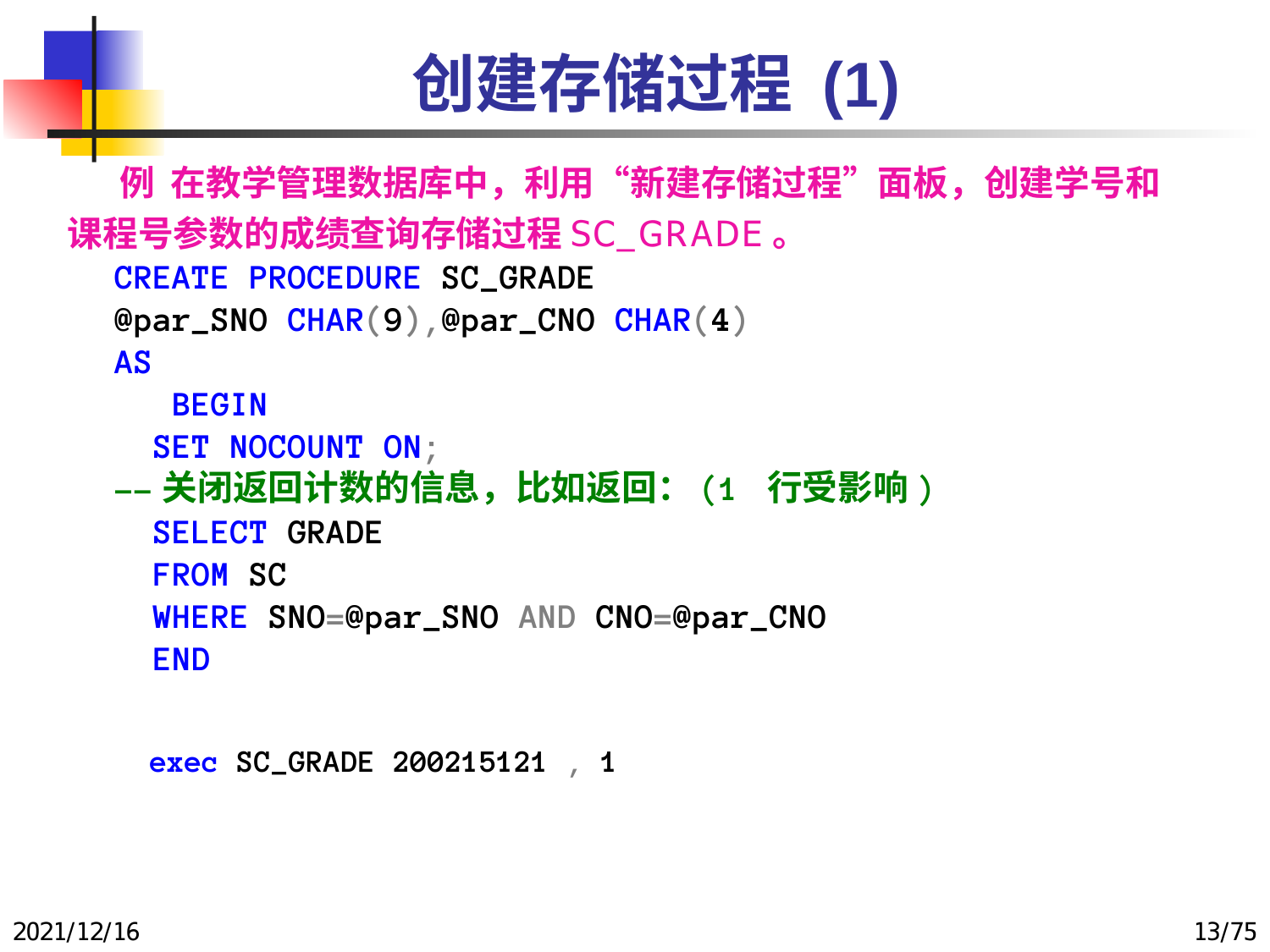

# 创建存储过程 (1)
例  在教学管理数据库中，利用“新建存储过程”面板，创建学号和课程号参数的成绩查询存储过程SC_GRADE。
CREATE PROCEDURE SC_GRADE
@par_SNO CHAR(9),@par_CNO CHAR(4)
AS
   BEGIN
  SET NOCOUNT ON;
--关闭返回计数的信息，比如返回：(1 行受影响)
  SELECT GRADE
  FROM SC
  WHERE SNO=@par_SNO AND CNO=@par_CNO
  END

   exec SC_GRADE 200215121 , 1

2021/12/16
13/75